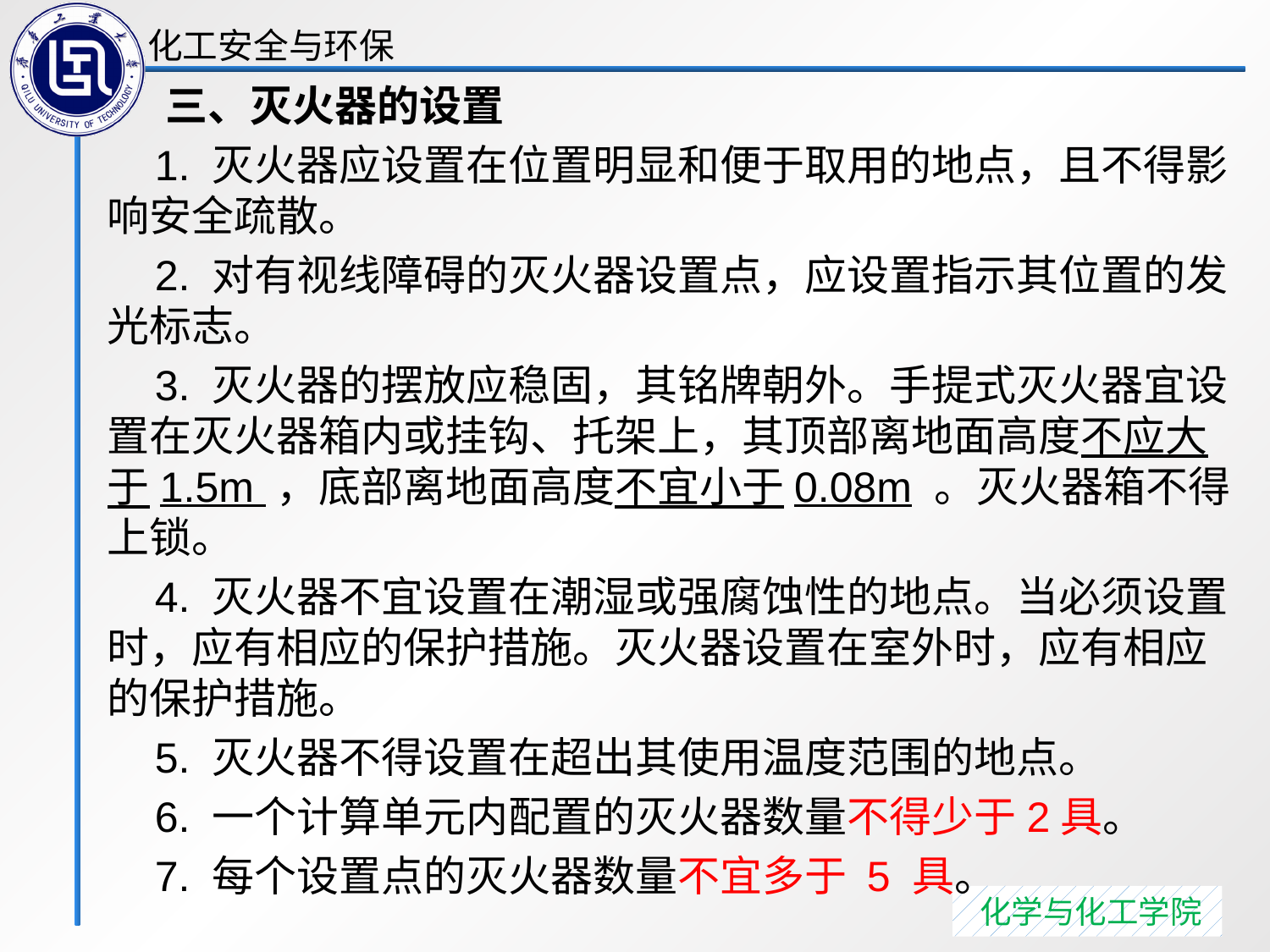

三、灭火器的设置
    1. 灭火器应设置在位置明显和便于取用的地点，且不得影响安全疏散。
    2. 对有视线障碍的灭火器设置点，应设置指示其位置的发光标志。
    3. 灭火器的摆放应稳固，其铭牌朝外。手提式灭火器宜设置在灭火器箱内或挂钩、托架上，其顶部离地面高度不应大于1.5m ，底部离地面高度不宜小于0.08m 。灭火器箱不得上锁。
    4. 灭火器不宜设置在潮湿或强腐蚀性的地点。当必须设置时，应有相应的保护措施。灭火器设置在室外时，应有相应的保护措施。
    5. 灭火器不得设置在超出其使用温度范围的地点。
    6. 一个计算单元内配置的灭火器数量不得少于2具。
    7. 每个设置点的灭火器数量不宜多于 5 具。